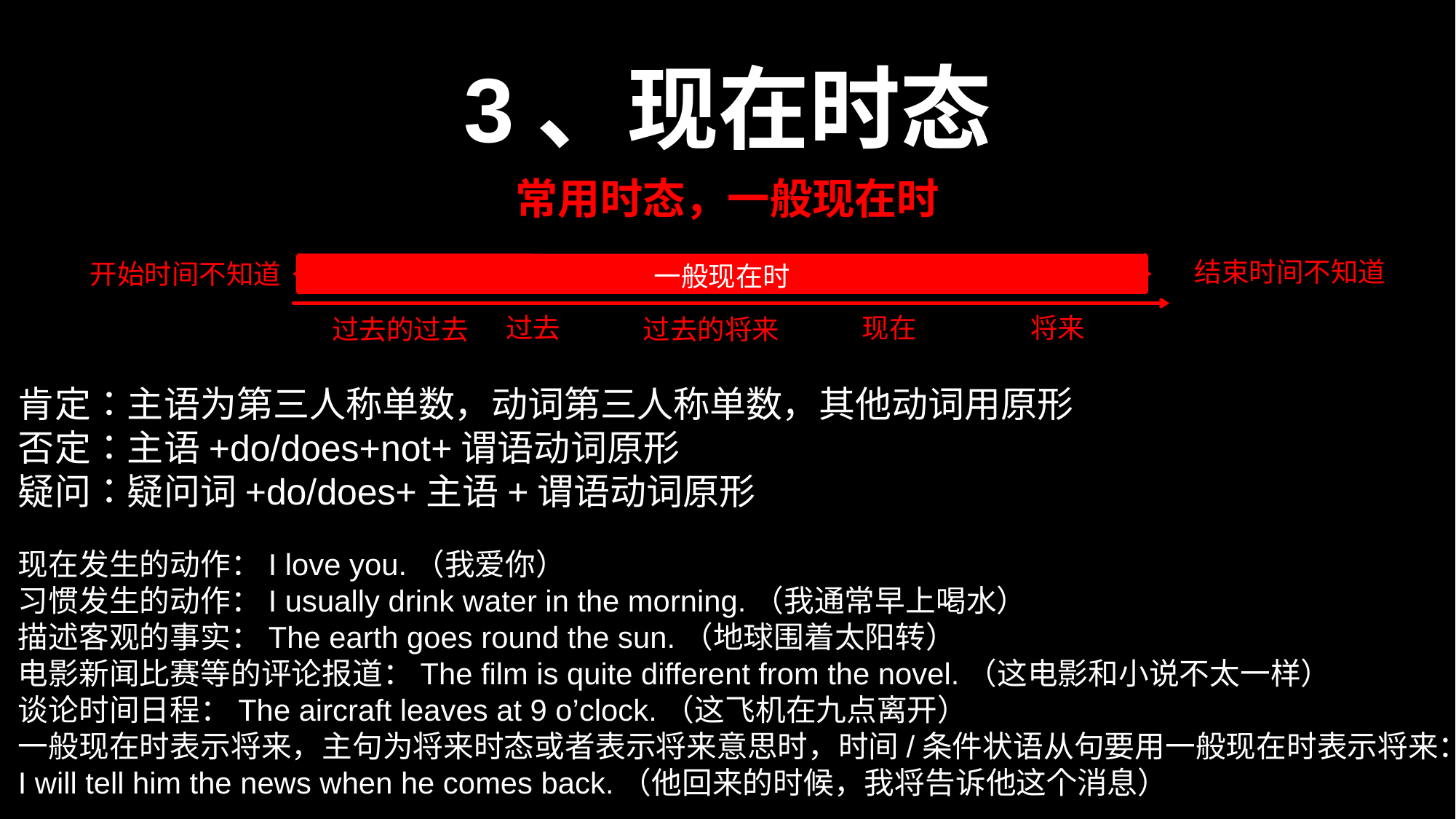

3、现在时态
常用时态，一般现在时
结束时间不知道
开始时间不知道
一般现在时
过去
将来
现在
过去的将来
过去的过去
肯定：主语为第三人称单数，动词第三人称单数，其他动词用原形
否定：主语+do/does+not+谓语动词原形
疑问：疑问词+do/does+主语+谓语动词原形

现在发生的动作：I love you.（我爱你）
习惯发生的动作：I usually drink water in the morning.（我通常早上喝水）
描述客观的事实：The earth goes round the sun.（地球围着太阳转）
电影新闻比赛等的评论报道：The film is quite different from the novel.（这电影和小说不太一样）
谈论时间日程：The aircraft leaves at 9 o’clock.（这飞机在九点离开）
一般现在时表示将来，主句为将来时态或者表示将来意思时，时间/条件状语从句要用一般现在时表示将来：
I will tell him the news when he comes back.（他回来的时候，我将告诉他这个消息）